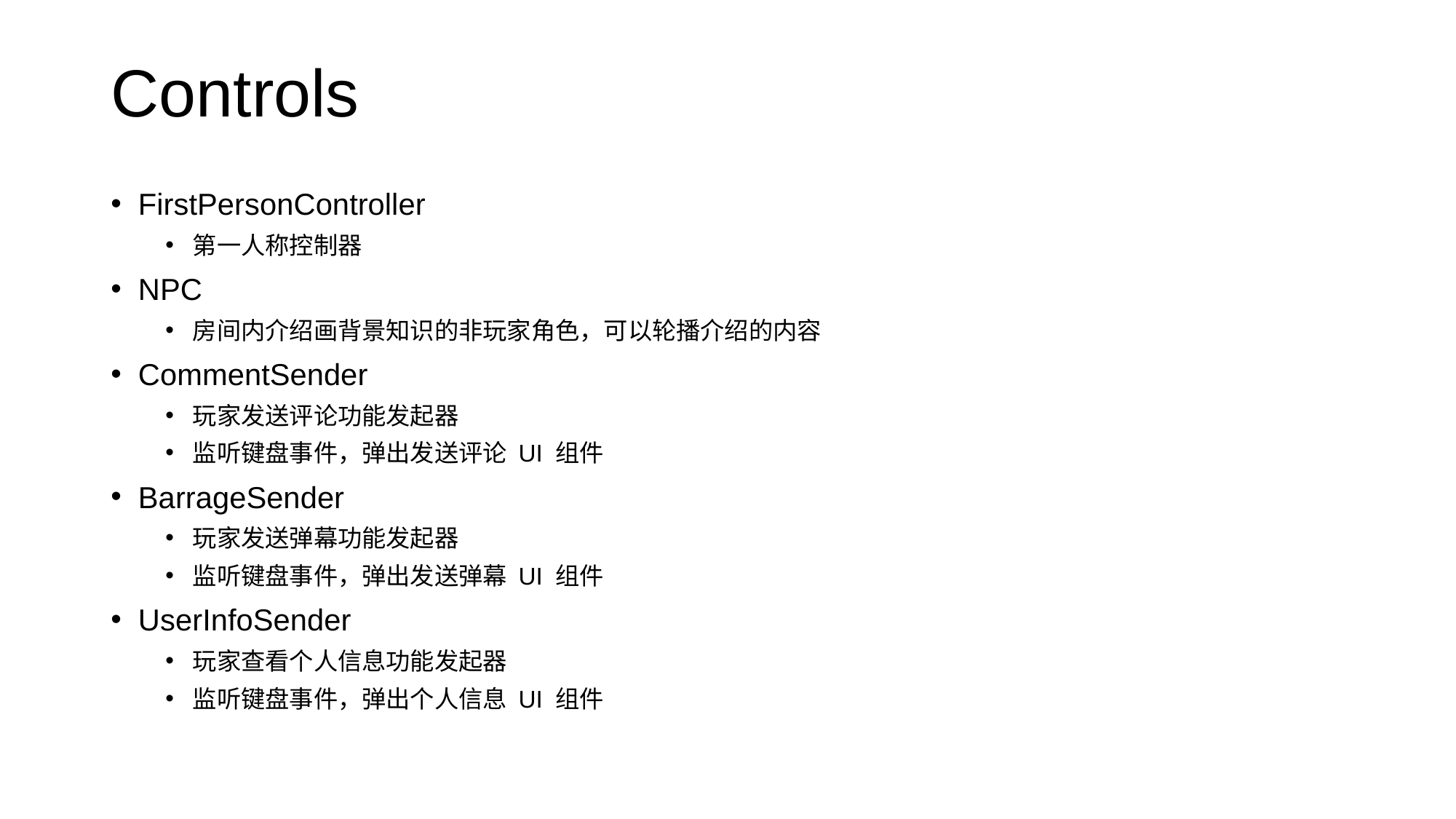

# Controls
FirstPersonController
第一人称控制器
NPC
房间内介绍画背景知识的非玩家角色，可以轮播介绍的内容
CommentSender
玩家发送评论功能发起器
监听键盘事件，弹出发送评论 UI 组件
BarrageSender
玩家发送弹幕功能发起器
监听键盘事件，弹出发送弹幕 UI 组件
UserInfoSender
玩家查看个人信息功能发起器
监听键盘事件，弹出个人信息 UI 组件